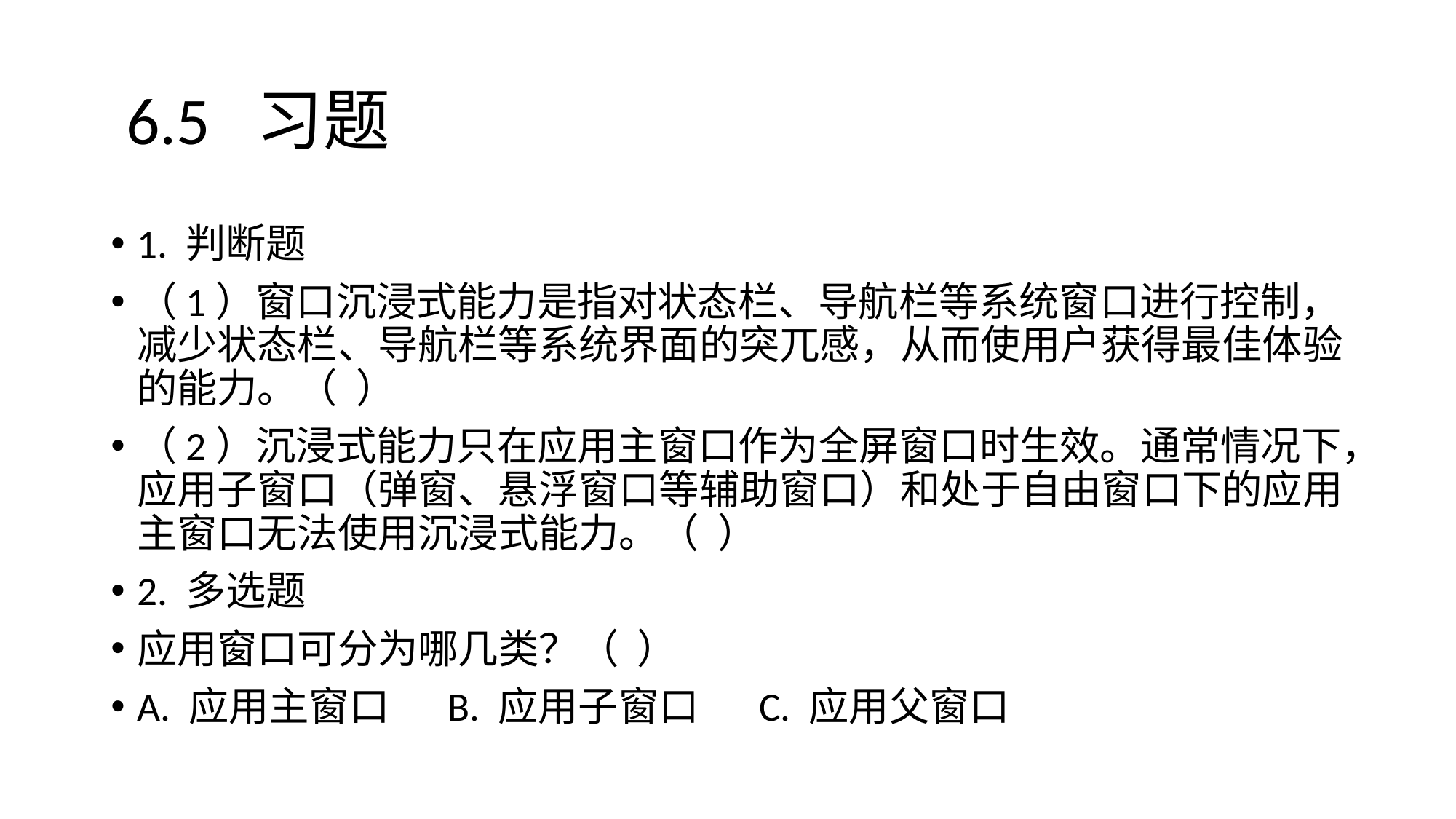

# 6.5  习题
1. 判断题
（1）窗口沉浸式能力是指对状态栏、导航栏等系统窗口进行控制，减少状态栏、导航栏等系统界面的突兀感，从而使用户获得最佳体验的能力。（  ）
（2）沉浸式能力只在应用主窗口作为全屏窗口时生效。通常情况下，应用子窗口（弹窗、悬浮窗口等辅助窗口）和处于自由窗口下的应用主窗口无法使用沉浸式能力。（  ）
2. 多选题
应用窗口可分为哪几类？（  ）
A. 应用主窗口		B. 应用子窗口		C. 应用父窗口